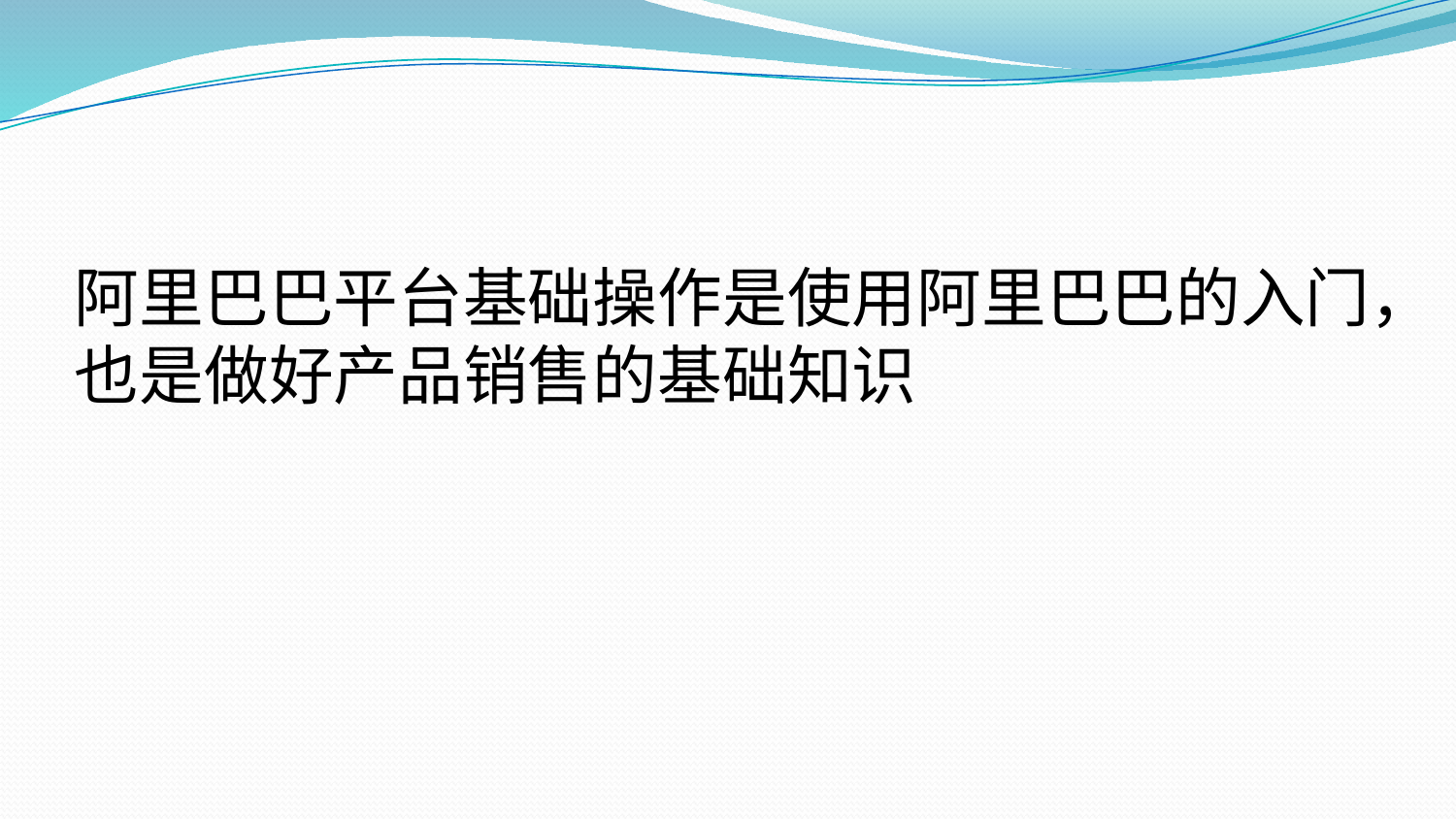

阿里巴巴平台基础操作是使用阿里巴巴的入门，
也是做好产品销售的基础知识